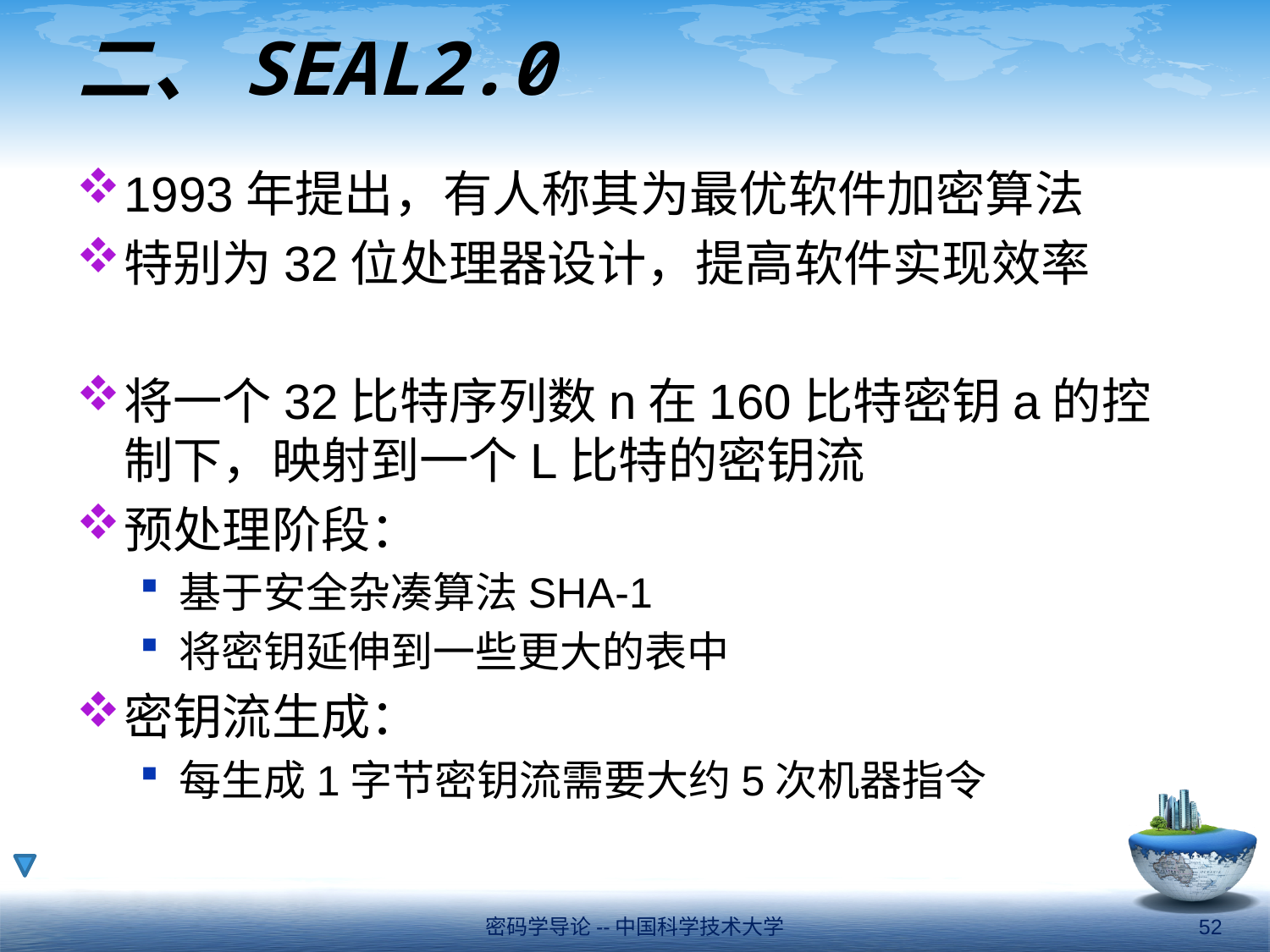

# 二、SEAL2.0
1993年提出，有人称其为最优软件加密算法
特别为32位处理器设计，提高软件实现效率

将一个32比特序列数n在160比特密钥a的控制下，映射到一个L比特的密钥流
预处理阶段：
基于安全杂凑算法SHA-1
将密钥延伸到一些更大的表中
密钥流生成：
每生成1字节密钥流需要大约5次机器指令

密码学导论--中国科学技术大学
52